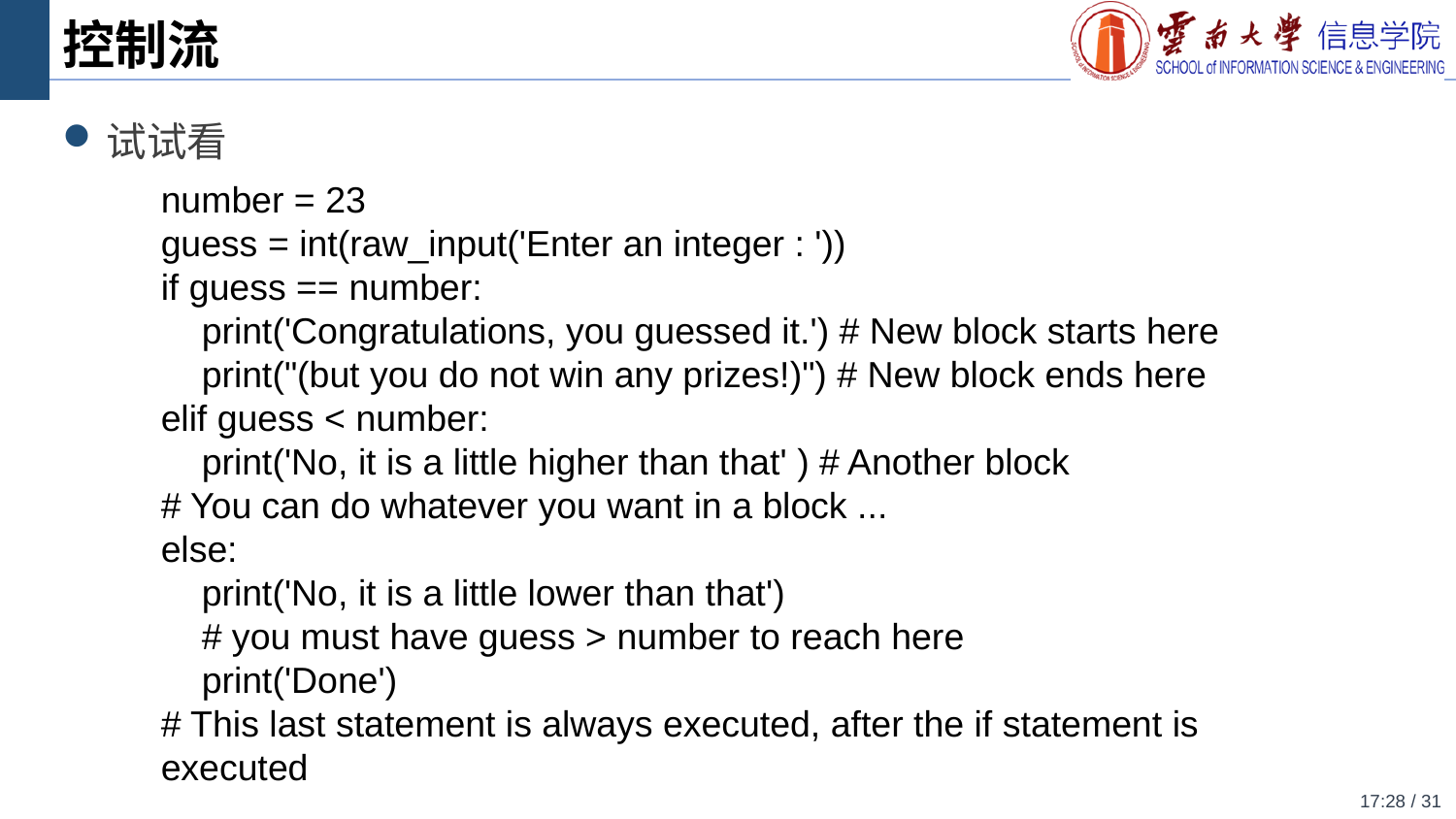

# 控制流
试试看

number = 23
guess = int(raw_input('Enter an integer : '))
if guess == number:
    print('Congratulations, you guessed it.') # New block starts here
    print("(but you do not win any prizes!)") # New block ends here
elif guess < number:
    print('No, it is a little higher than that' ) # Another block
# You can do whatever you want in a block ...
else:
    print('No, it is a little lower than that')
    # you must have guess > number to reach here
    print('Done')
# This last statement is always executed, after the if statement is executed